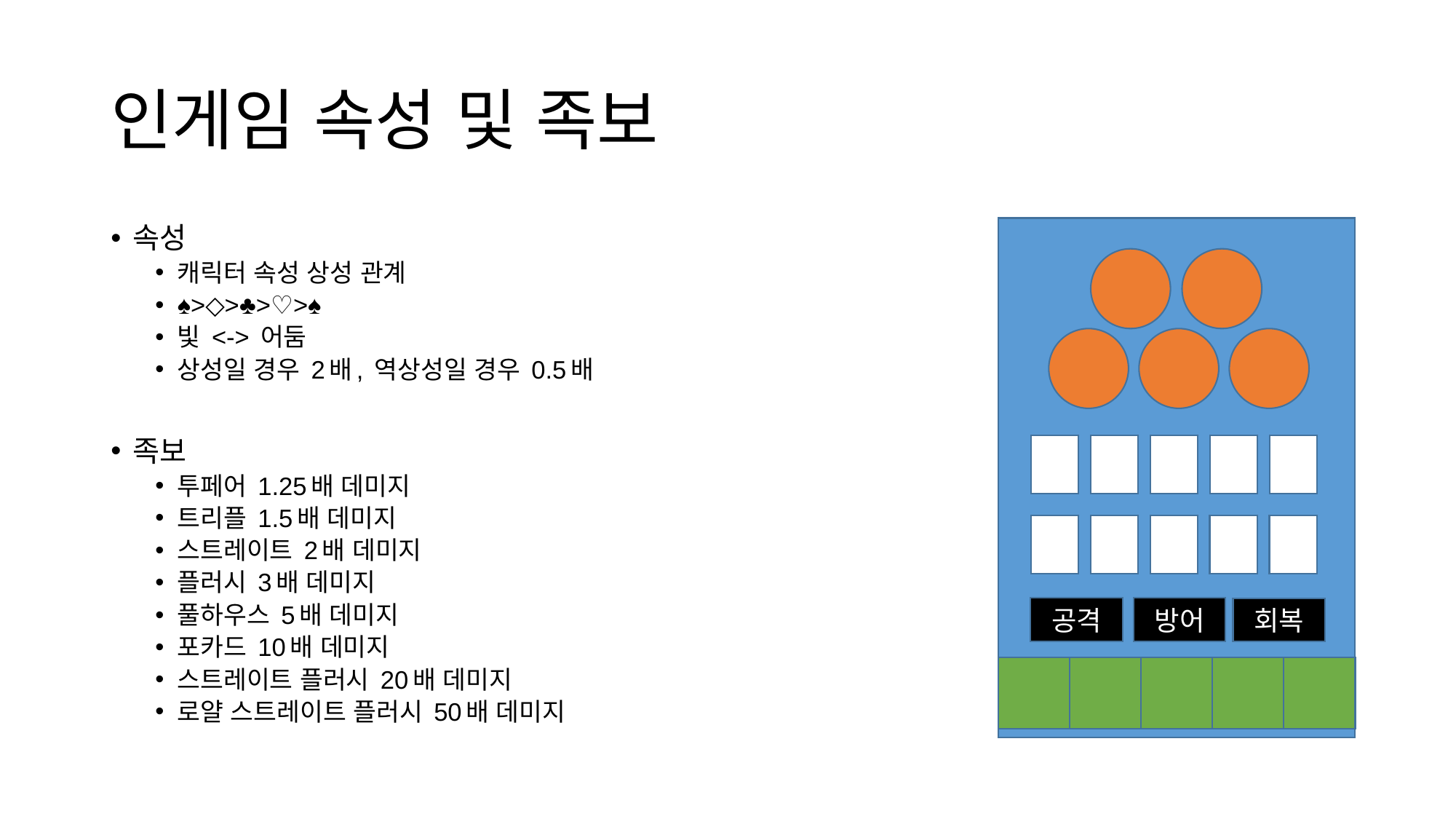

# 인게임 속성 및 족보
속성
캐릭터 속성 상성 관계
♠>◇>♣>♡>♠
빛 <-> 어둠
상성일 경우 2배, 역상성일 경우 0.5배

족보
투페어 1.25배 데미지
트리플 1.5배 데미지
스트레이트 2배 데미지
플러시 3배 데미지
풀하우스 5배 데미지
포카드 10배 데미지
스트레이트 플러시 20배 데미지
로얄 스트레이트 플러시 50배 데미지

공격
방어
회복